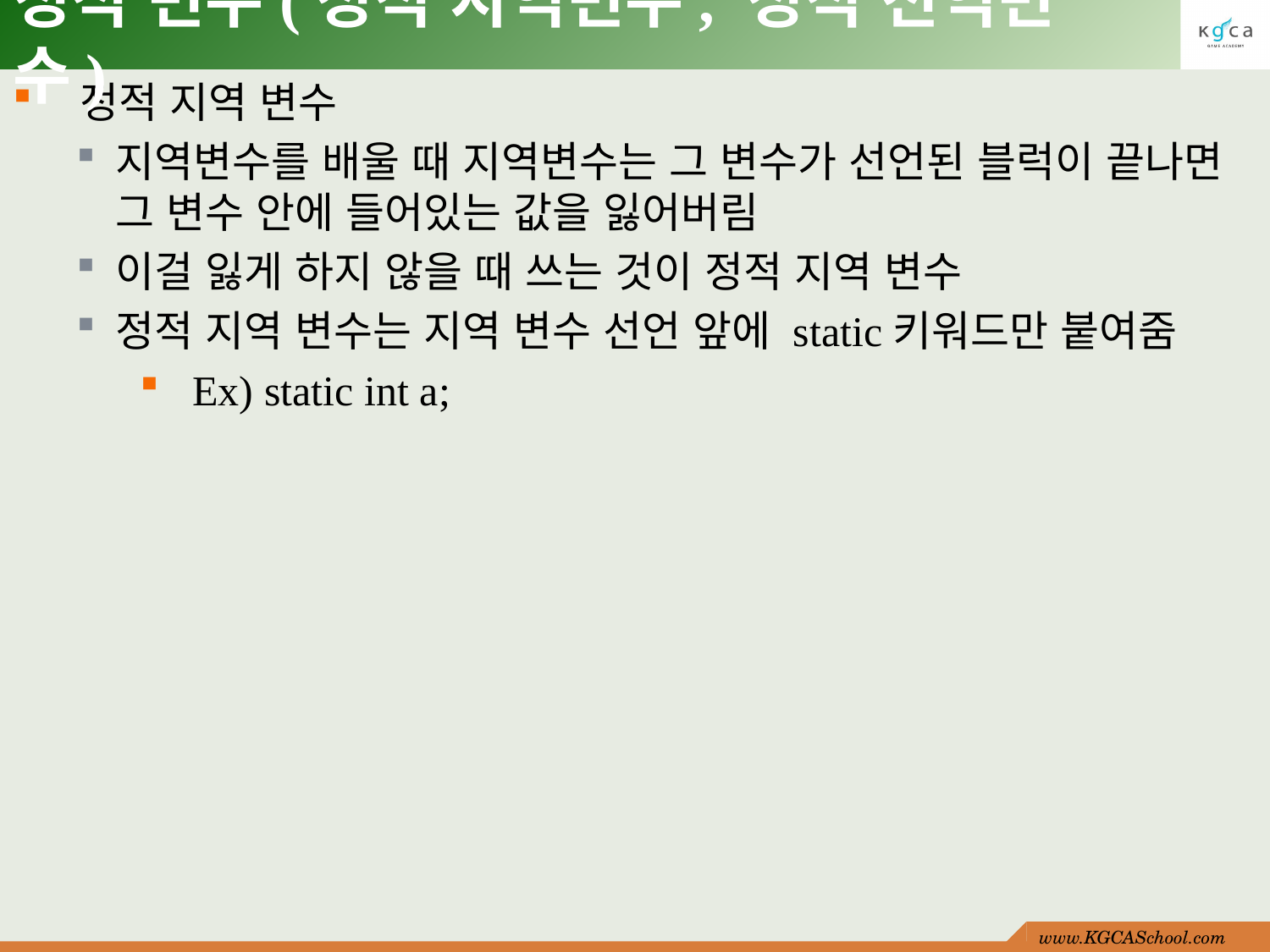

# 정적 변수(정적 지역변수, 정적 전역변수)
 정적 지역 변수
지역변수를 배울 때 지역변수는 그 변수가 선언된 블럭이 끝나면 그 변수 안에 들어있는 값을 잃어버림
이걸 잃게 하지 않을 때 쓰는 것이 정적 지역 변수
정적 지역 변수는 지역 변수 선언 앞에 static키워드만 붙여줌
  Ex) static int a;